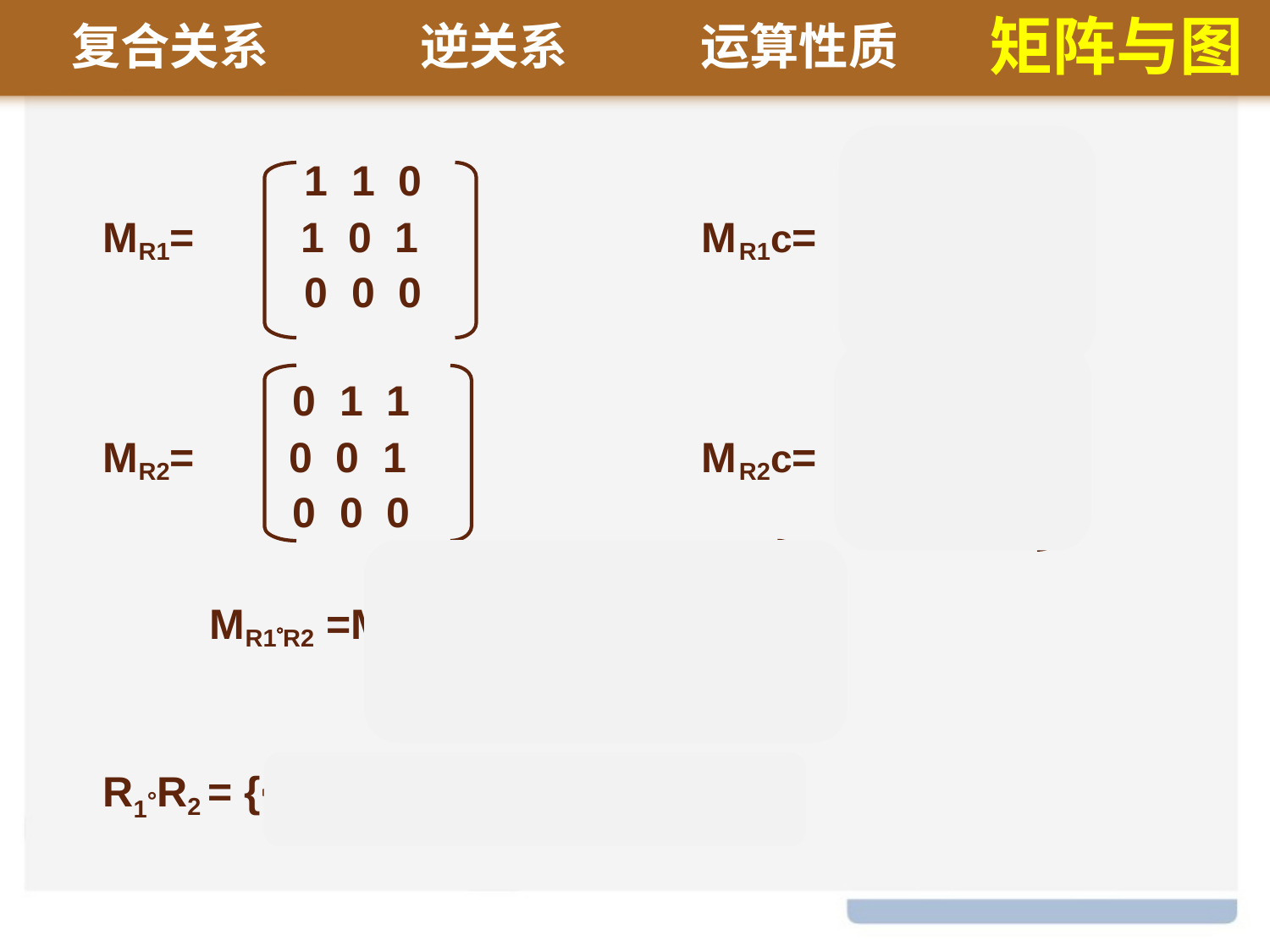

第二部分 集合论
复合关系
逆关系
运算性质
矩阵与图

                 1  1  0                                       1  1  0
MR1=         1  0  1                        MR1c=     1  0  0
                 0  0  0                                       0  1  0

                0  1  1                                         0  0  0
MR2=        0  0  1                         MR2c=     1  0  0
                0  0  0                                        1  1  0
                                             0  1  1
         MR1°R2 =MR1• MR2=      0  1  1
                                             0  0  0

R1°R2 = {<a,b>,<a,c>,<b,b>,<b,c>}.